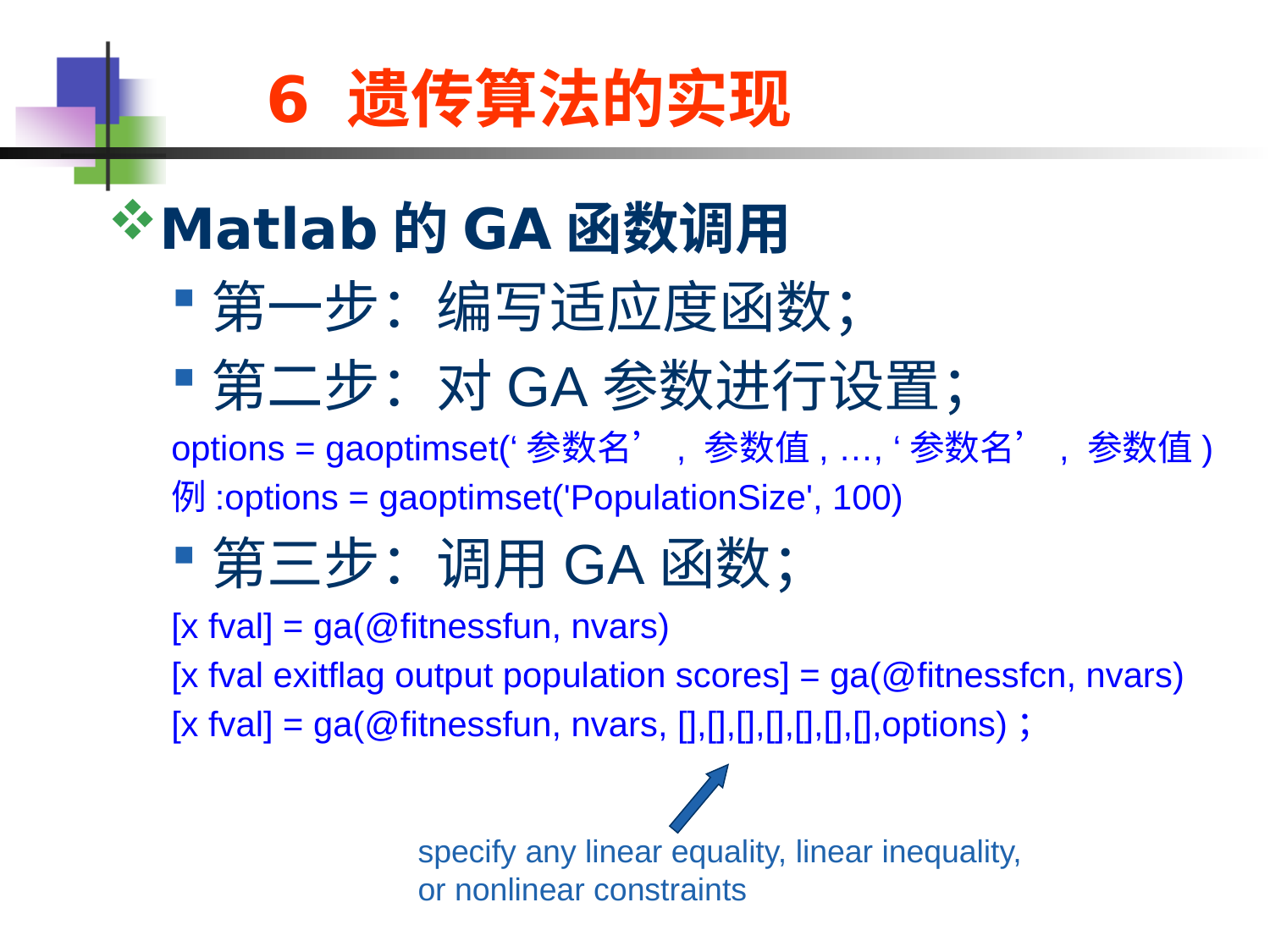

# 6 遗传算法的实现
Matlab的GA函数调用
第一步：编写适应度函数；
第二步：对GA参数进行设置；
options = gaoptimset(‘参数名’, 参数值, …, ‘参数名’, 参数值)
例:options = gaoptimset('PopulationSize', 100)
第三步：调用GA函数；
[x fval] = ga(@fitnessfun, nvars)
[x fval exitflag output population scores] = ga(@fitnessfcn, nvars)
[x fval] = ga(@fitnessfun, nvars, [],[],[],[],[],[],[],options)；

specify any linear equality, linear inequality,
or nonlinear constraints